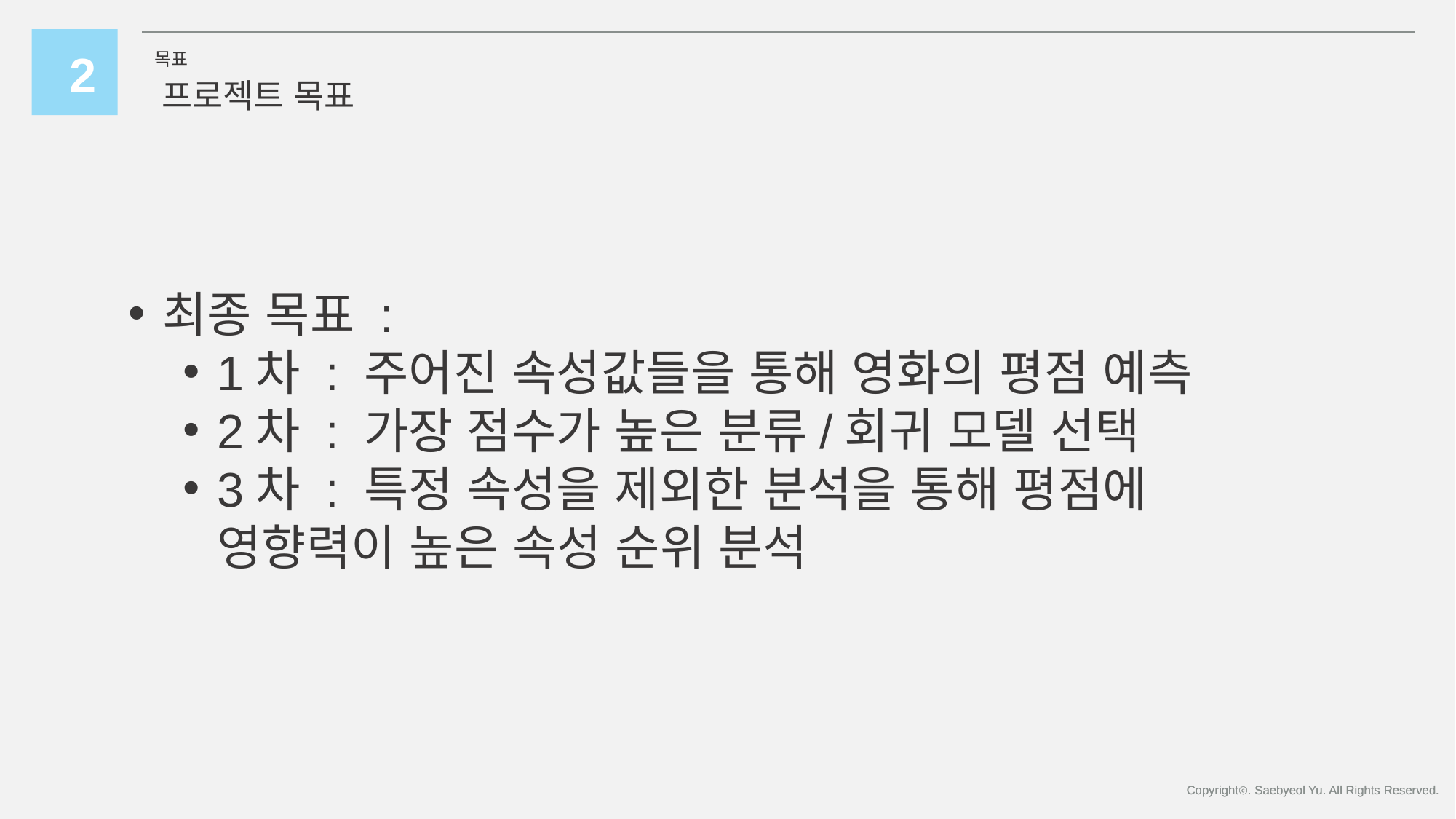

2
목표
프로젝트 목표
최종 목표 :
1차 : 주어진 속성값들을 통해 영화의 평점 예측
2차 : 가장 점수가 높은 분류/회귀 모델 선택
3차 : 특정 속성을 제외한 분석을 통해 평점에 영향력이 높은 속성 순위 분석
Copyrightⓒ. Saebyeol Yu. All Rights Reserved.